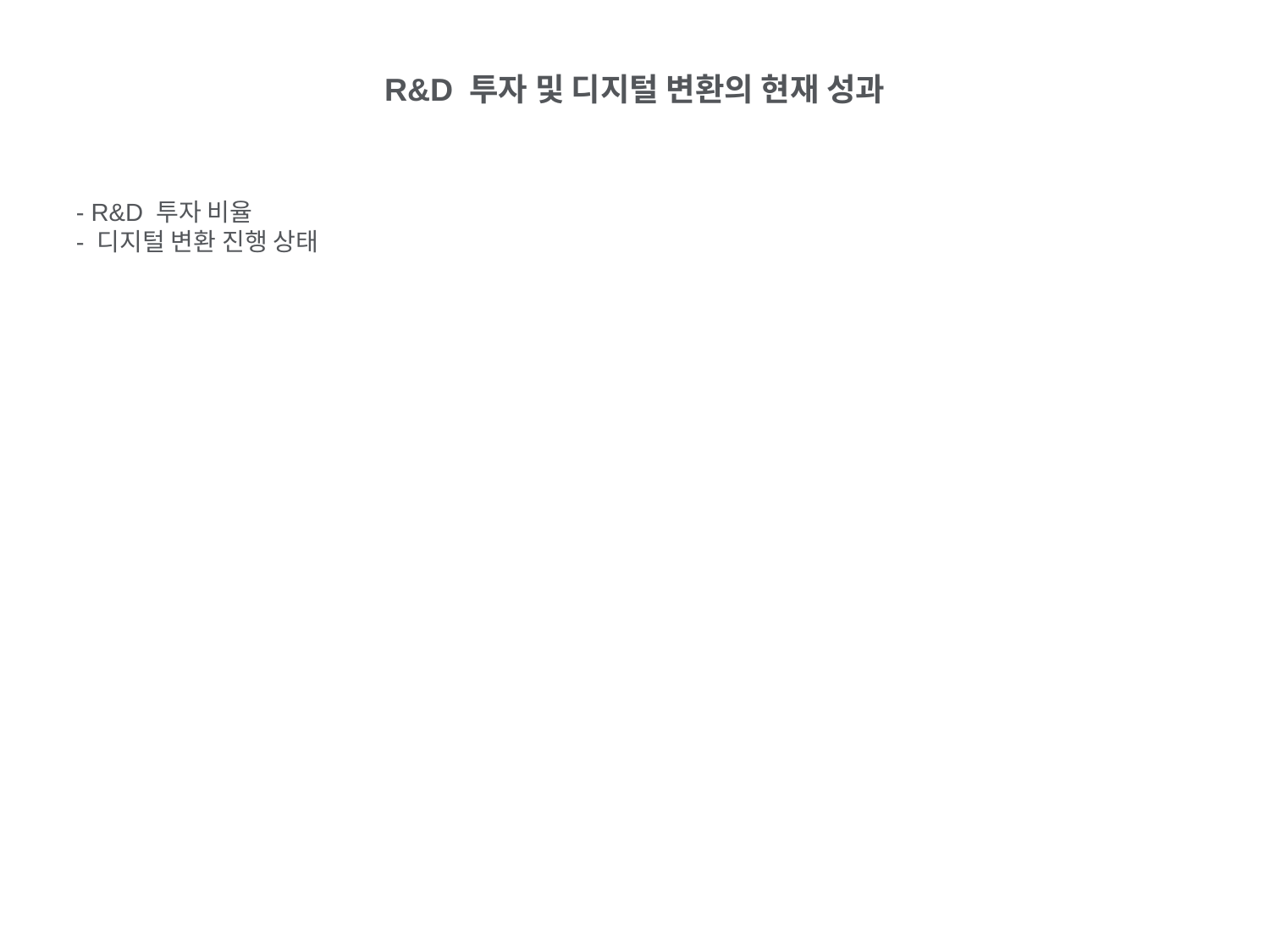

R&D 투자 및 디지털 변환의 현재 성과
- R&D 투자 비율
- 디지털 변환 진행 상태